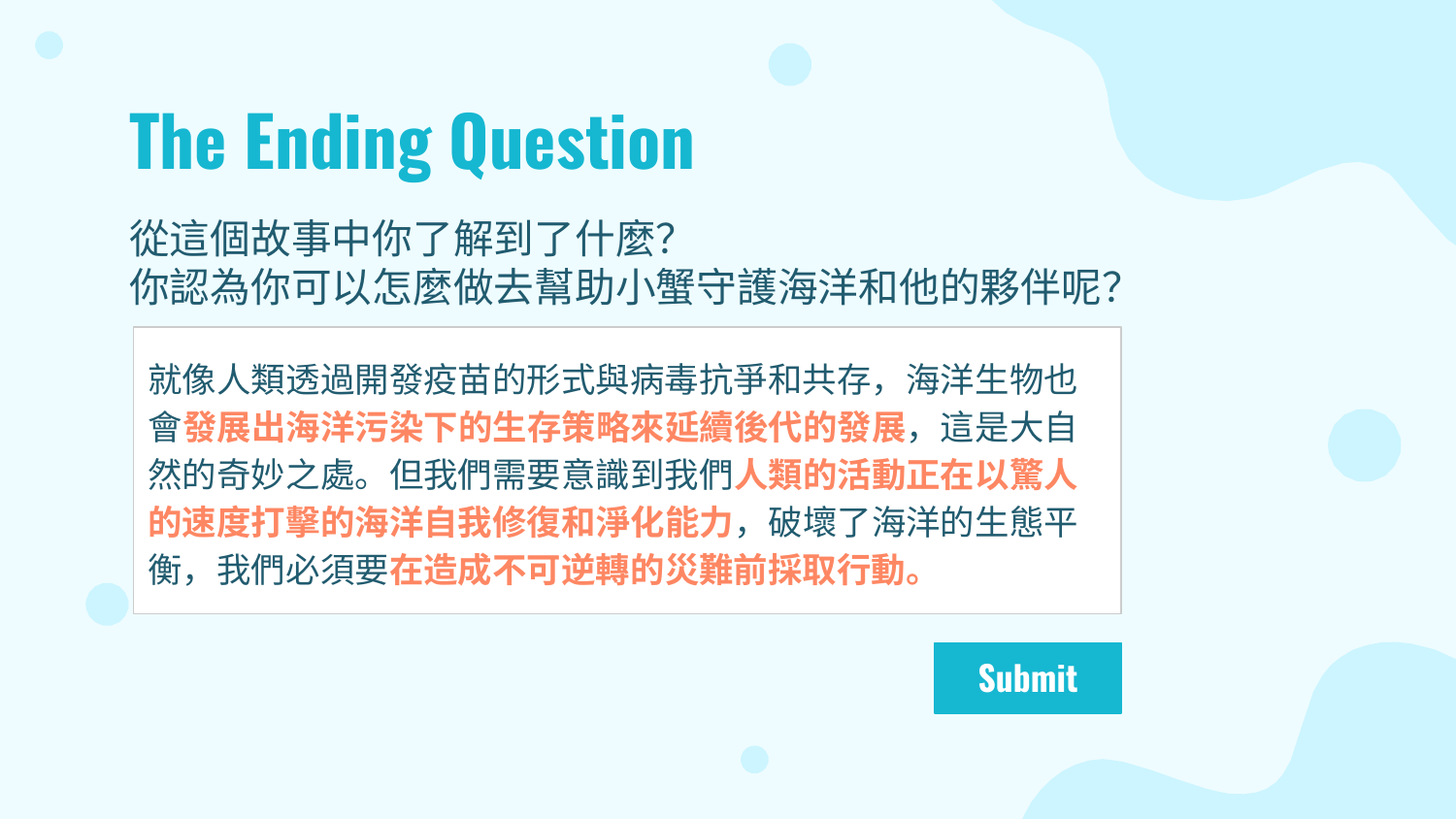

# The Ending Question
從這個故事中你了解到了什麼？
你認為你可以怎麼做去幫助小蟹守護海洋和他的夥伴呢？
就像人類透過開發疫苗的形式與病毒抗爭和共存，海洋生物也會發展出海洋污染下的生存策略來延續後代的發展，這是大自然的奇妙之處。但我們需要意識到我們人類的活動正在以驚人的速度打擊的海洋自我修復和淨化能力，破壞了海洋的生態平衡，我們必須要在造成不可逆轉的災難前採取行動。
Submit